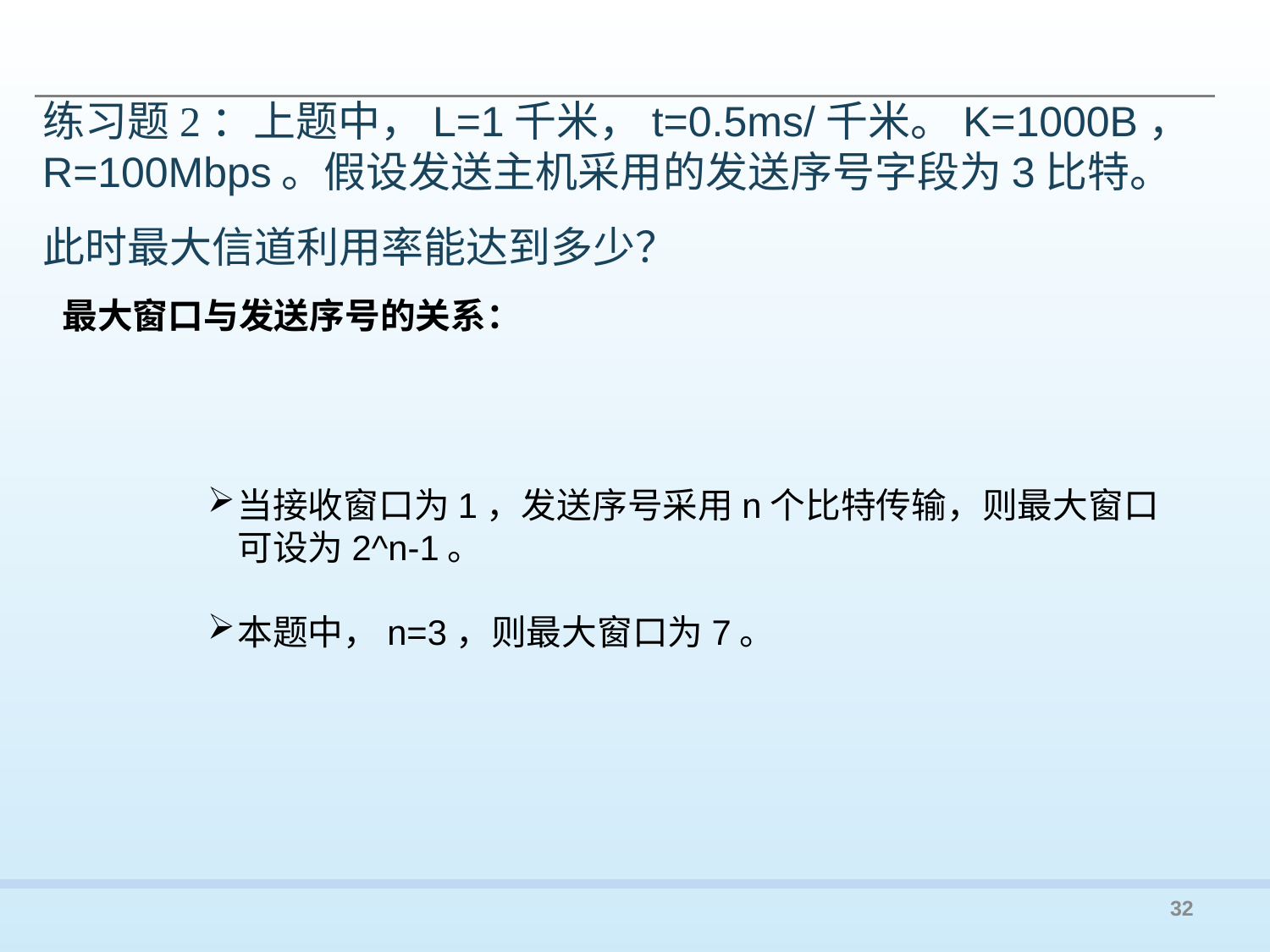

练习题2：上题中，L=1千米，t=0.5ms/千米。K=1000B，R=100Mbps。假设发送主机采用的发送序号字段为3比特。
此时最大信道利用率能达到多少？

最大窗口与发送序号的关系：

当接收窗口为1，发送序号采用n个比特传输，则最大窗口可设为2^n-1。

本题中，n=3，则最大窗口为7。

32